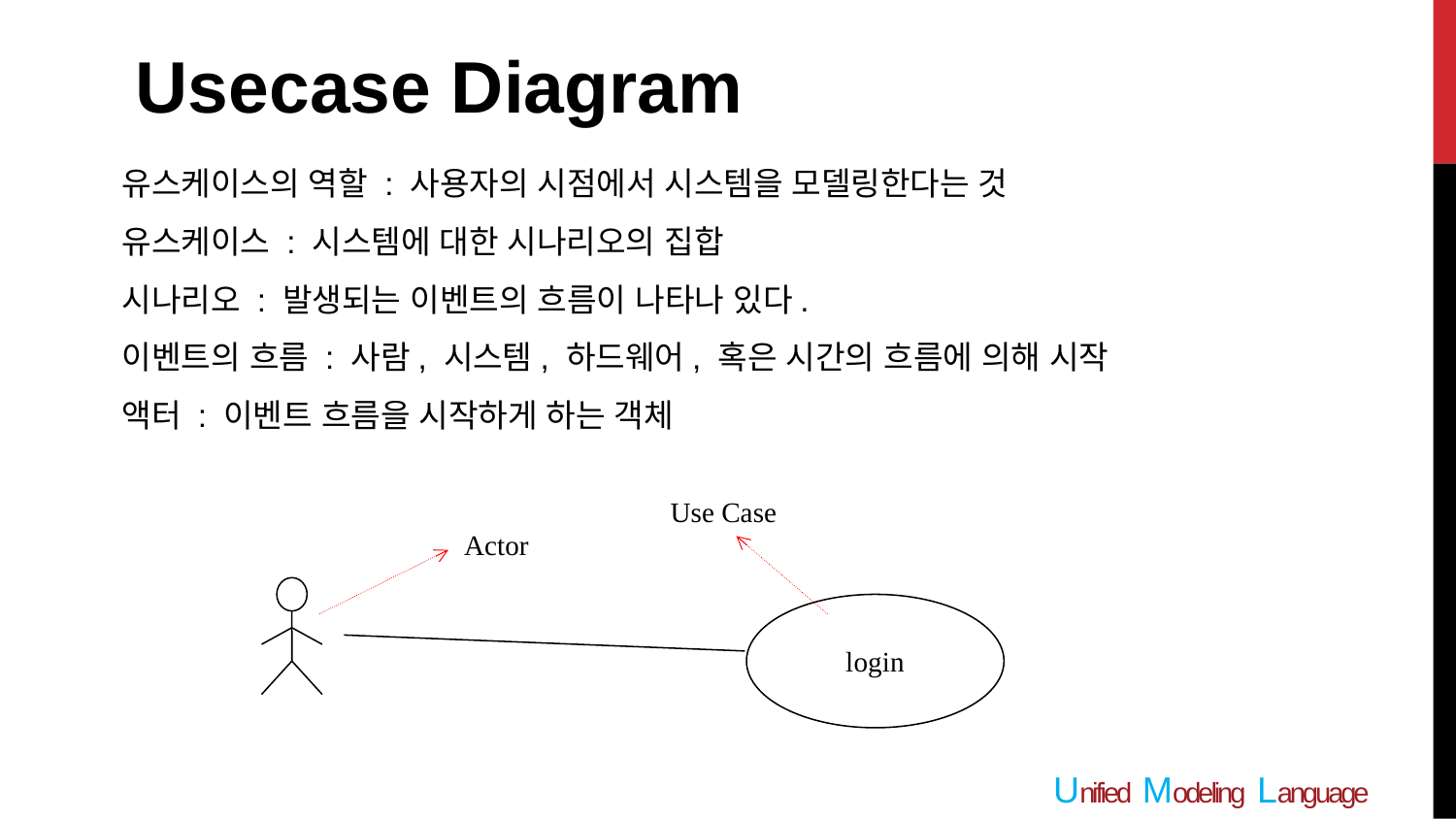

Usecase Diagram
유스케이스의 역할 : 사용자의 시점에서 시스템을 모델링한다는 것
유스케이스 : 시스템에 대한 시나리오의 집합
시나리오 : 발생되는 이벤트의 흐름이 나타나 있다.
이벤트의 흐름 : 사람, 시스템, 하드웨어, 혹은 시간의 흐름에 의해 시작
액터 : 이벤트 흐름을 시작하게 하는 객체
Use Case
Actor

login